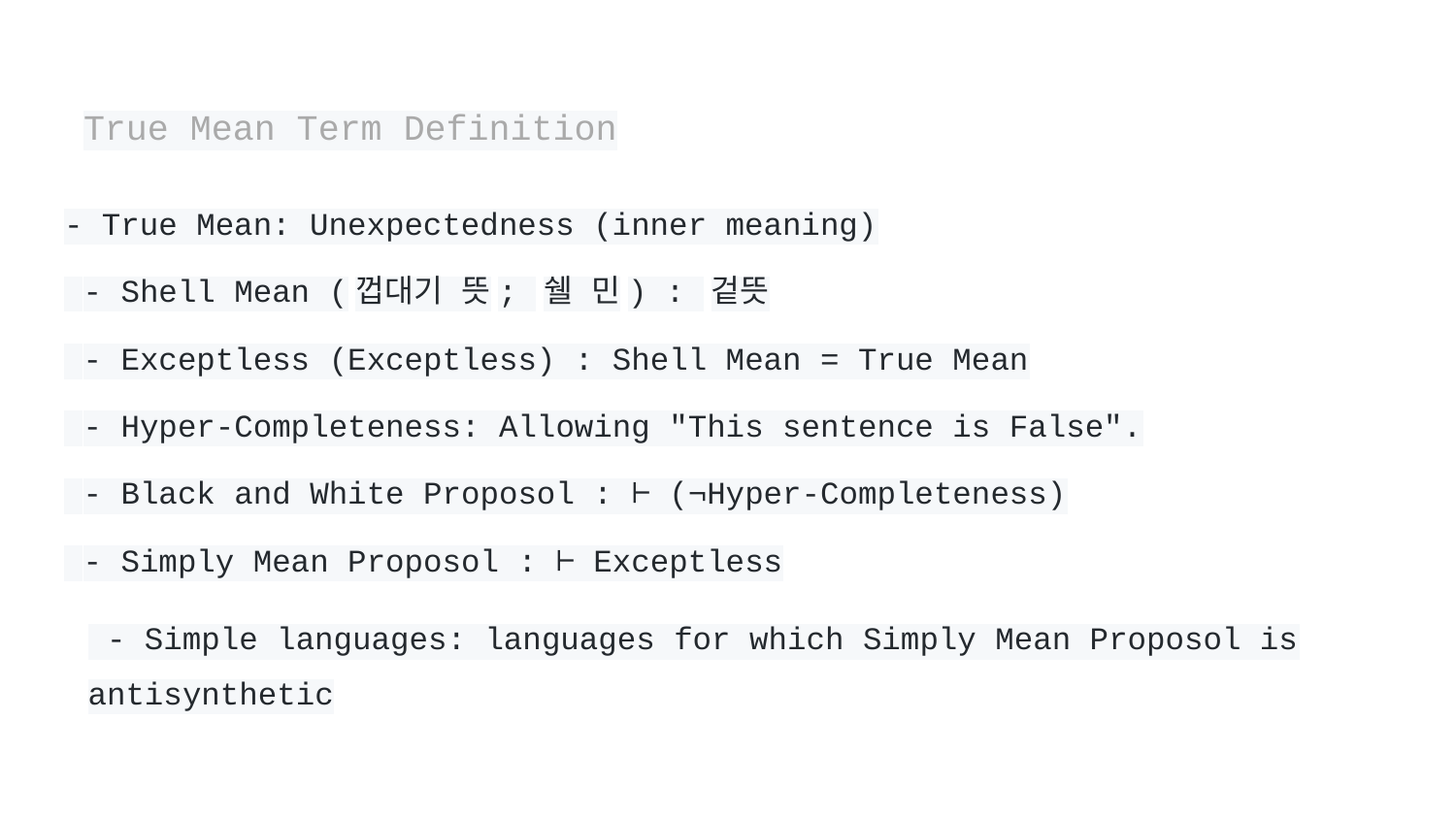

# True Mean Term Definition
- True Mean: Unexpectedness (inner meaning)
 - Shell Mean (껍대기 뜻; 쉘 민) : 겉뜻
 - Exceptless (Exceptless) : Shell Mean = True Mean
 - Hyper-Completeness: Allowing "This sentence is False".
 - Black and White Proposol : ⊢ (¬Hyper-Completeness)
 - Simply Mean Proposol : ⊢ Exceptless
 - Simple languages: languages for which Simply Mean Proposol is antisynthetic